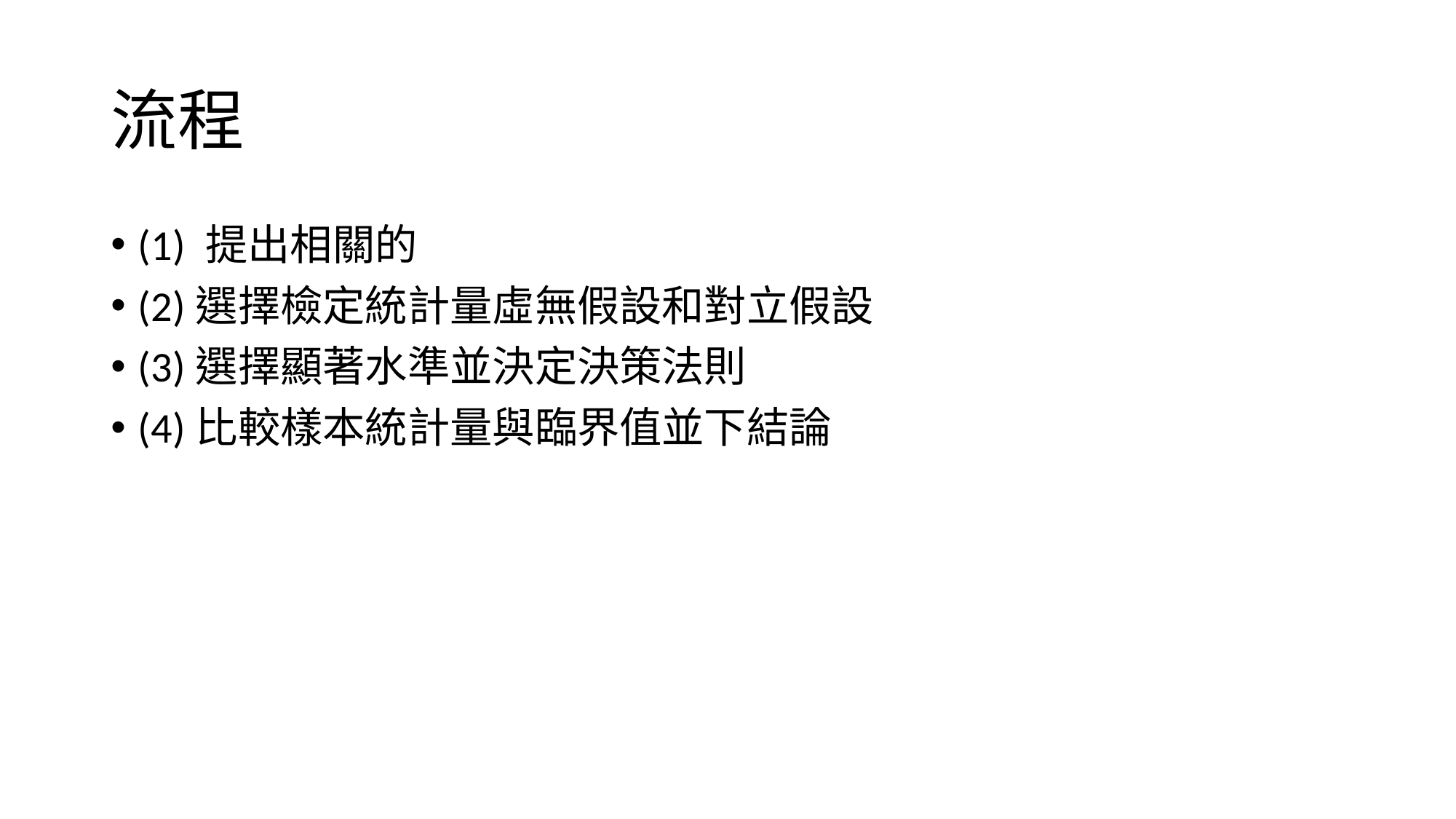

# 流程
(1) 提出相關的
(2)選擇檢定統計量虛無假設和對立假設
(3)選擇顯著水準並決定決策法則
(4)比較樣本統計量與臨界值並下結論